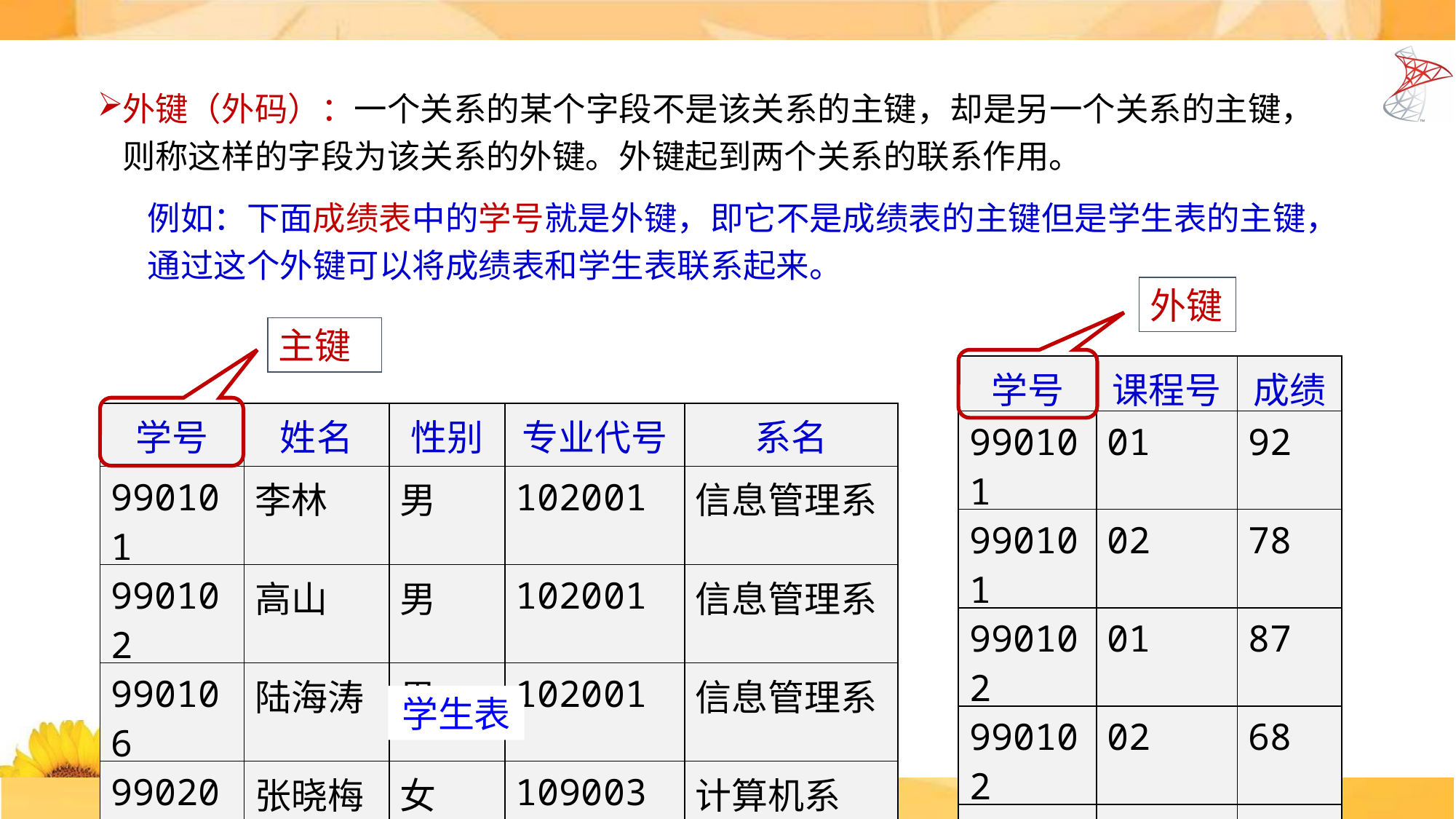

外键（外码）：一个关系的某个字段不是该关系的主键，却是另一个关系的主键，则称这样的字段为该关系的外键。外键起到两个关系的联系作用。
例如：下面成绩表中的学号就是外键，即它不是成绩表的主键但是学生表的主键，通过这个外键可以将成绩表和学生表联系起来。

外键

主键

| 学号 | 课程号 | 成绩 |
| --- | --- | --- |
| 990101 | 01 | 92 |
| 990101 | 02 | 78 |
| 990102 | 01 | 87 |
| 990102 | 02 | 68 |
| 990102 | 03 | 92 |
| 学号 | 姓名 | 性别 | 专业代号 | 系名 |
| --- | --- | --- | --- | --- |
| 990101 | 李林 | 男 | 102001 | 信息管理系 |
| 990102 | 高山 | 男 | 102001 | 信息管理系 |
| 990106 | 陆海涛 | 男 | 102001 | 信息管理系 |
| 990201 | 张晓梅 | 女 | 109003 | 计算机系 |
学生表
成绩表